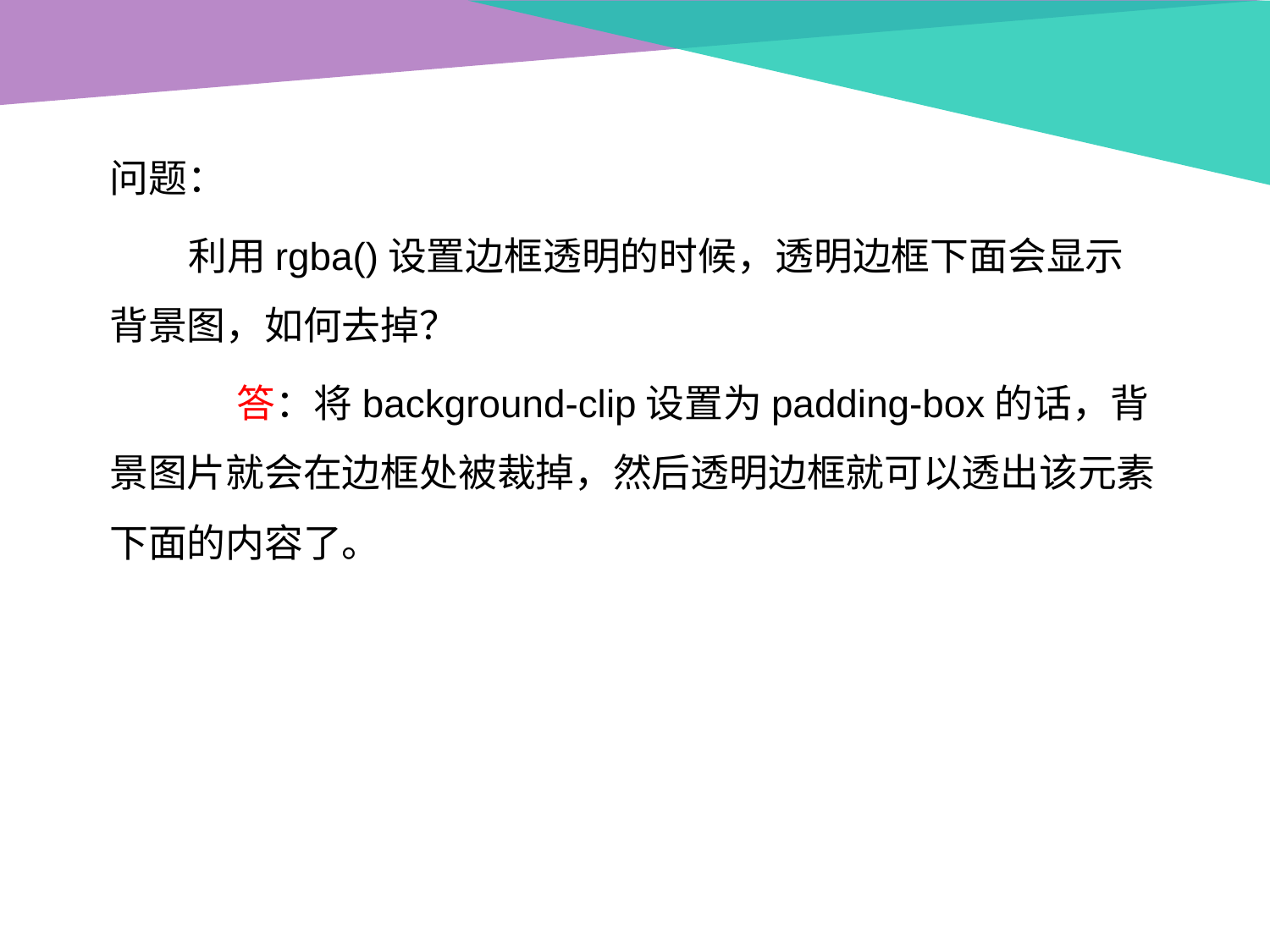

问题：
        利用rgba()设置边框透明的时候，透明边框下面会显示背景图，如何去掉？
	答：将background-clip设置为padding-box的话，背景图片就会在边框处被裁掉，然后透明边框就可以透出该元素下面的内容了。